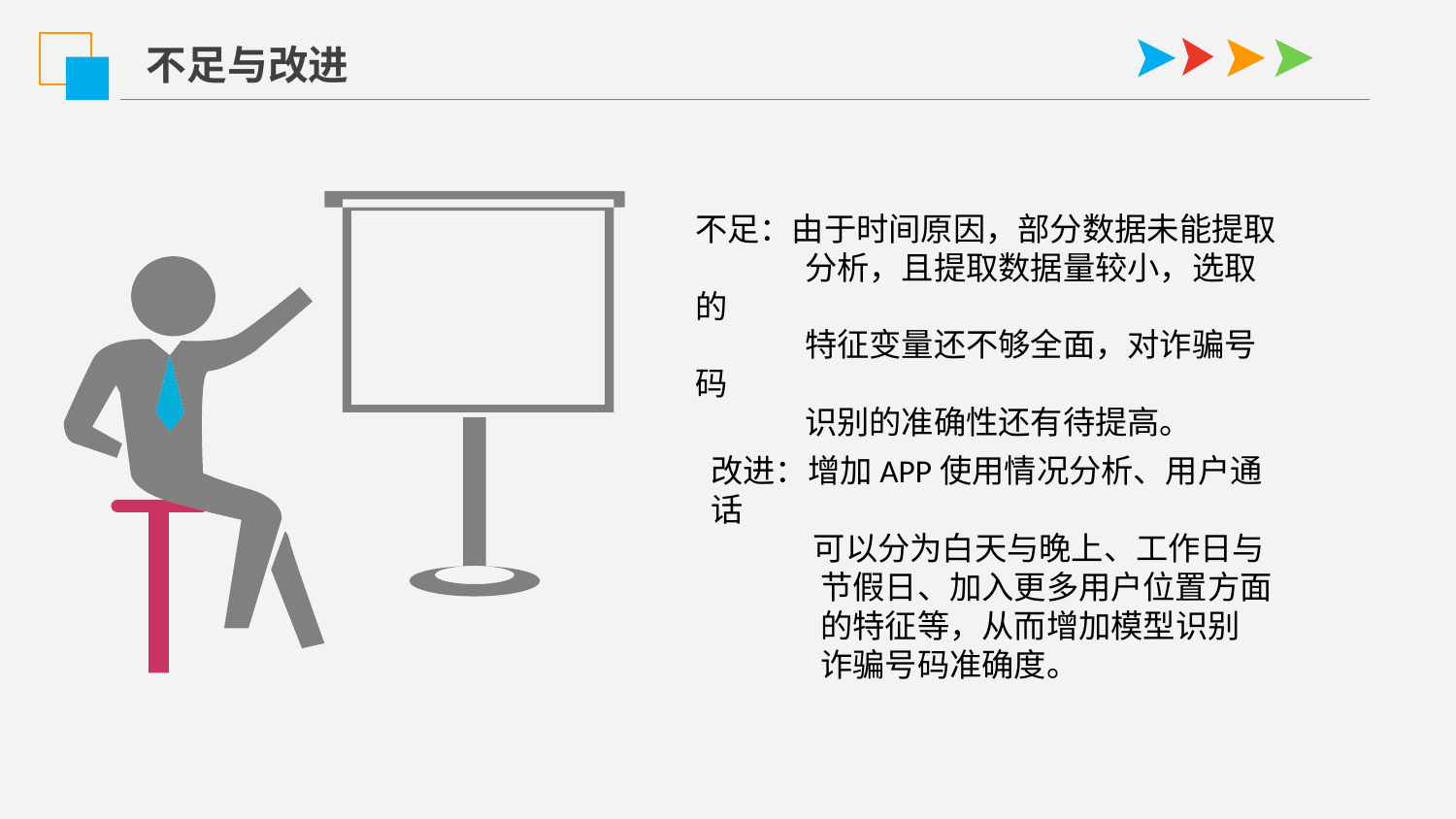

不足与改进

不足：由于时间原因，部分数据未能提取
              分析，且提取数据量较小，选取的
              特征变量还不够全面，对诈骗号码
              识别的准确性还有待提高。
改进：增加APP使用情况分析、用户通话
             可以分为白天与晚上、工作日与
              节假日、加入更多用户位置方面
              的特征等，从而增加模型识别
              诈骗号码准确度。
延迟符号